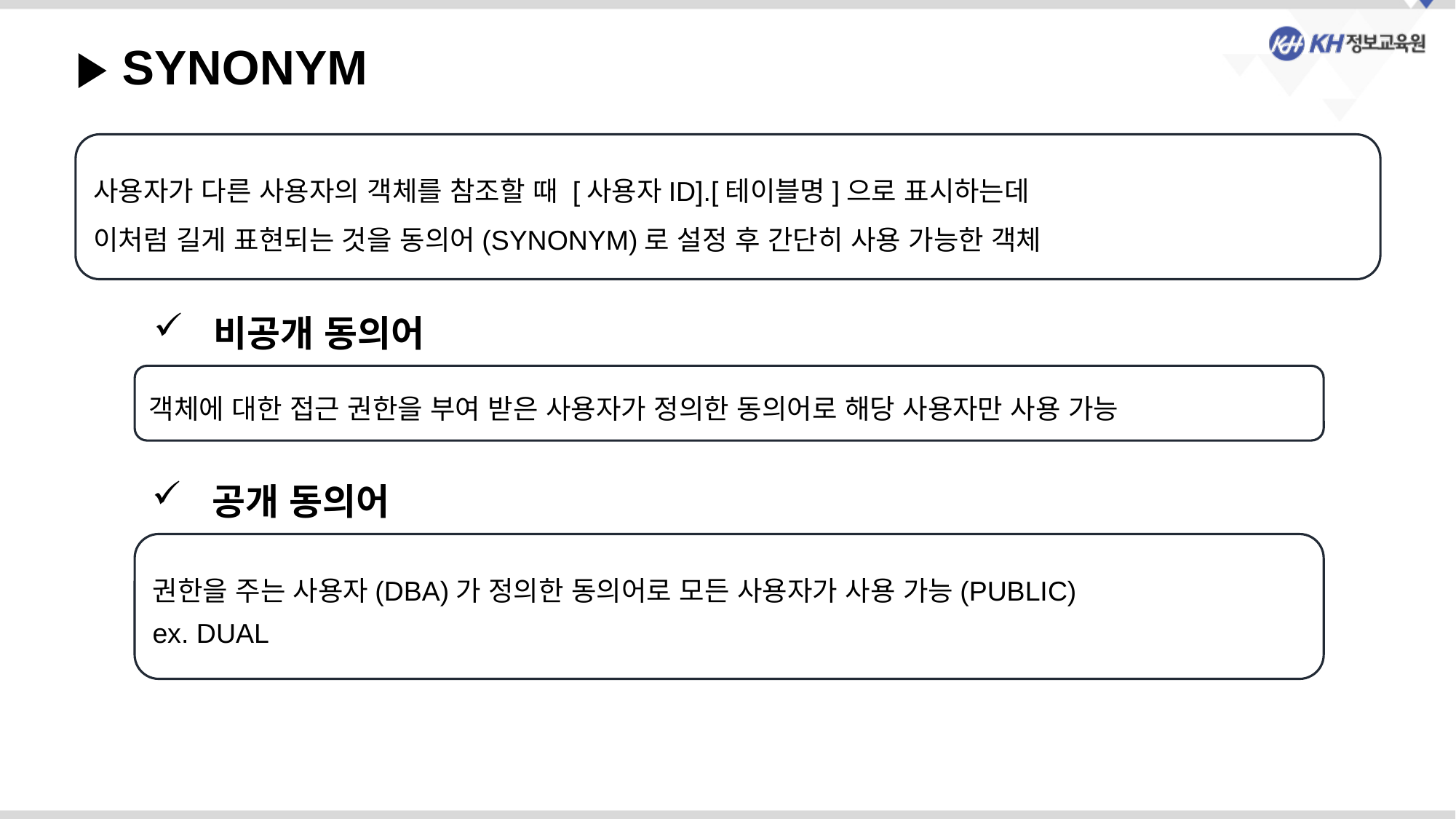

▶ SYNONYM
사용자가 다른 사용자의 객체를 참조할 때 [사용자ID].[테이블명]으로 표시하는데
이처럼 길게 표현되는 것을 동의어(SYNONYM)로 설정 후 간단히 사용 가능한 객체
 비공개 동의어
객체에 대한 접근 권한을 부여 받은 사용자가 정의한 동의어로 해당 사용자만 사용 가능
 공개 동의어
권한을 주는 사용자(DBA)가 정의한 동의어로 모든 사용자가 사용 가능(PUBLIC)
ex. DUAL